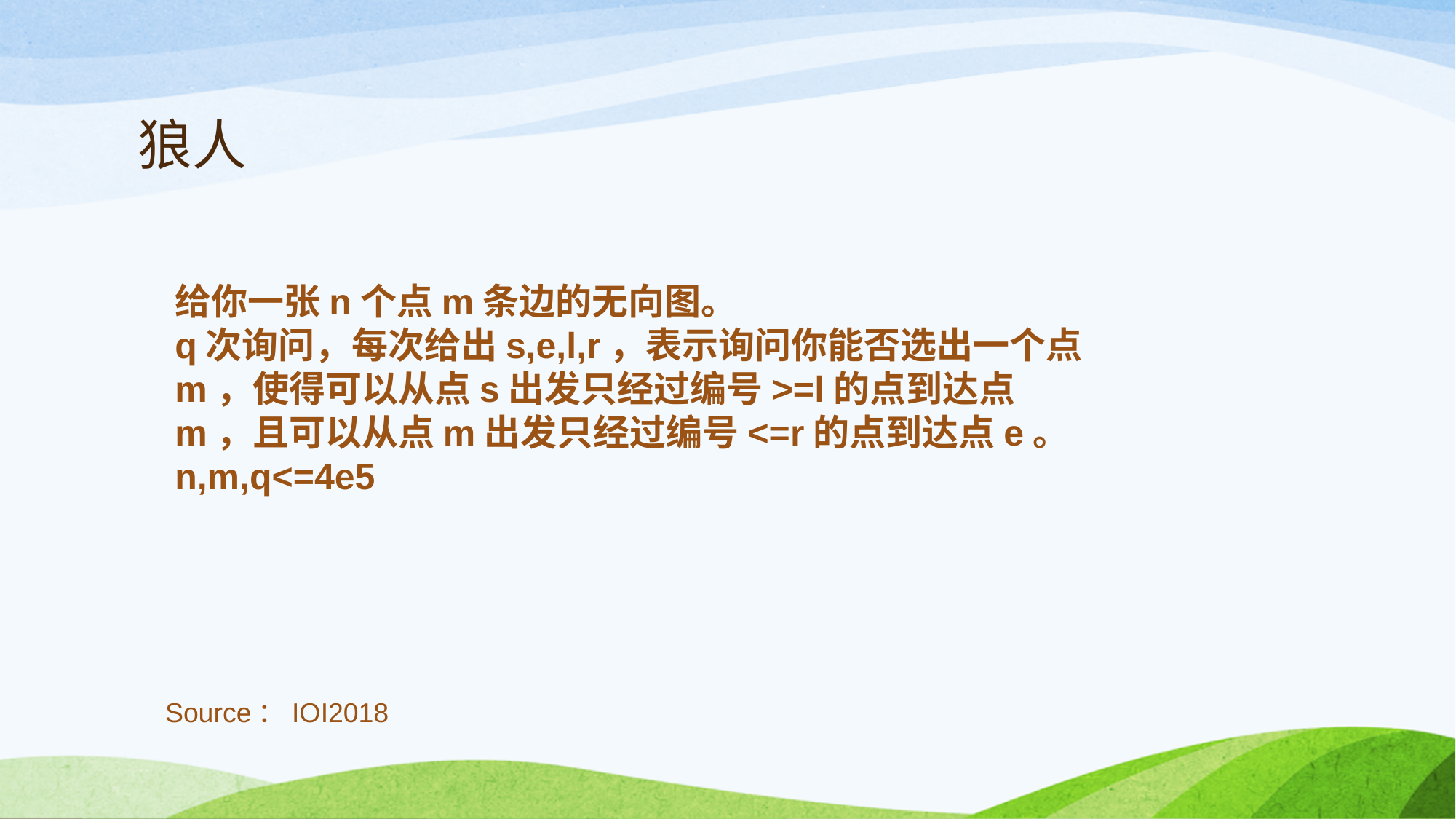

# 狼人
给你一张n个点m条边的无向图。
q次询问，每次给出s,e,l,r，表示询问你能否选出一个点m，使得可以从点s出发只经过编号>=l的点到达点m，且可以从点m出发只经过编号<=r的点到达点e。
n,m,q<=4e5
Source：IOI2018